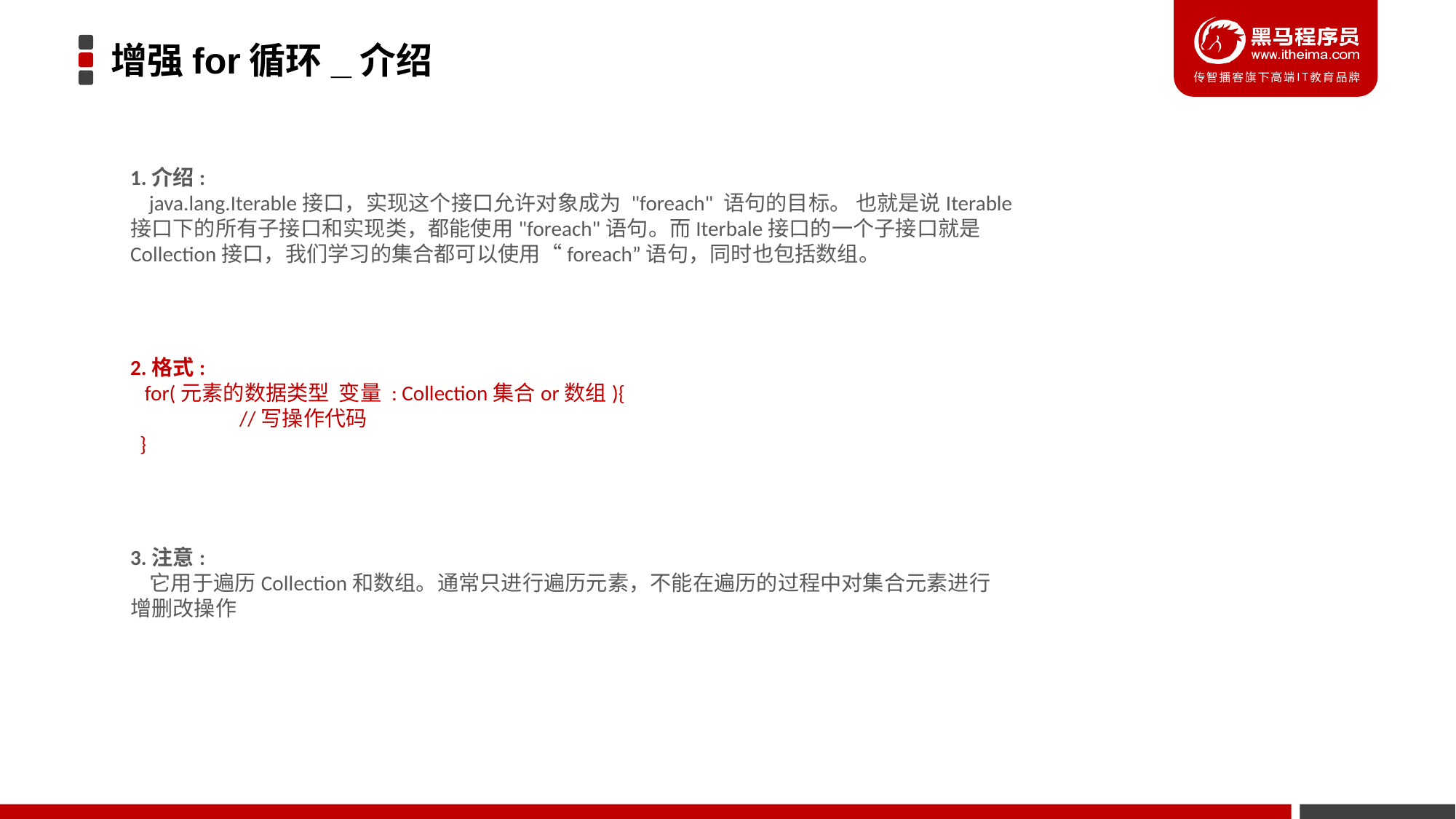

# 增强for循环_介绍
1.介绍:
    java.lang.Iterable接口，实现这个接口允许对象成为 "foreach" 语句的目标。 也就是说Iterable接口下的所有子接口和实现类，都能使用"foreach"语句。而Iterbale接口的一个子接口就是Collection接口，我们学习的集合都可以使用“foreach”语句，同时也包括数组。
2.格式:
   for(元素的数据类型  变量 : Collection集合or数组){
  	//写操作代码
  }
3.注意:
   它用于遍历Collection和数组。通常只进行遍历元素，不能在遍历的过程中对集合元素进行增删改操作